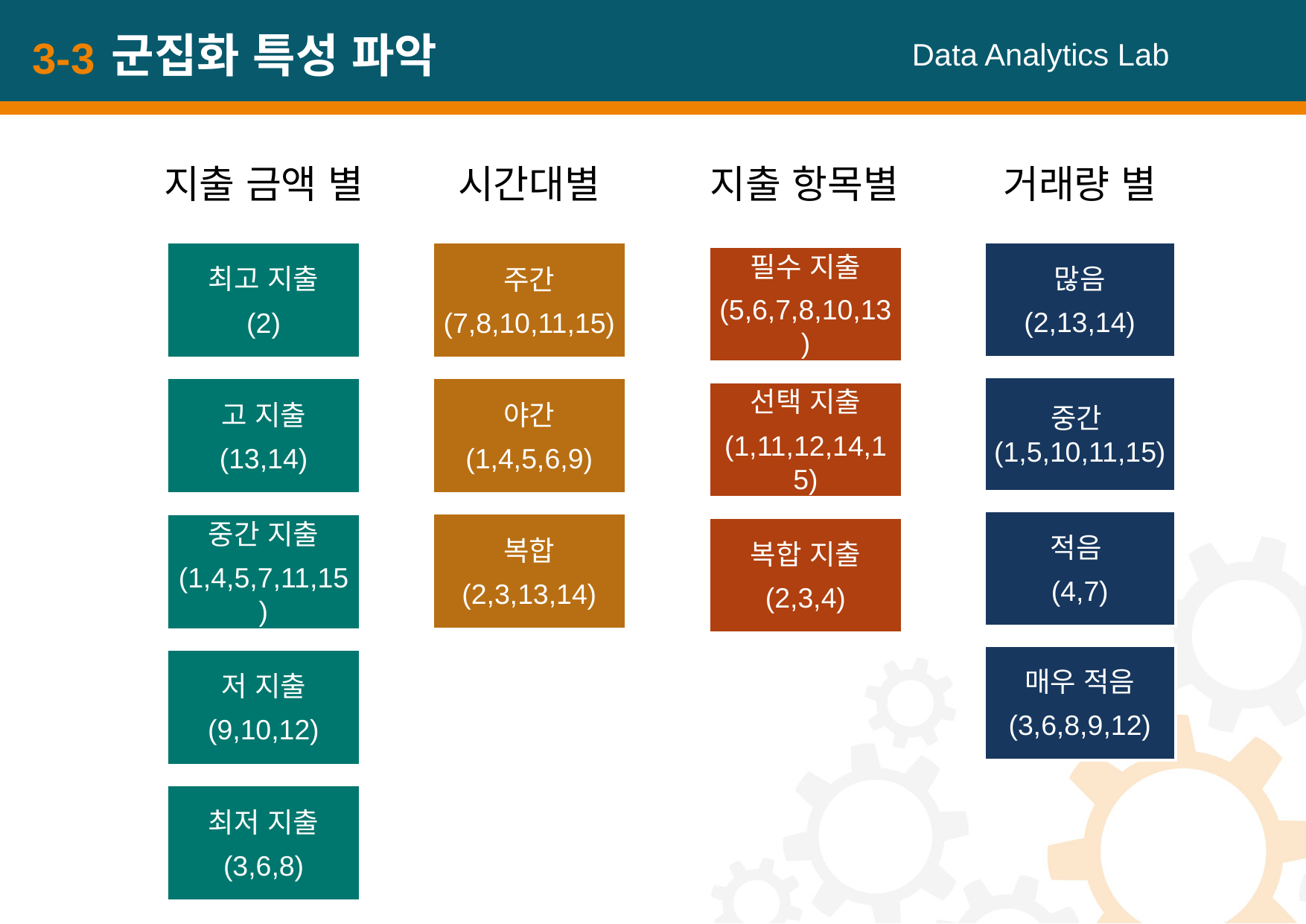

Data Analytics Lab
3-3
군집화 특성 파악
지출 금액 별
시간대별
지출 항목별
거래량 별
필수 지출
(5,6,7,8,10,13)
선택 지출
(1,11,12,14,15)
복합 지출
(2,3,4)
주간
(7,8,10,11,15)
야간
(1,4,5,6,9)
복합
(2,3,13,14)
최고 지출
(2)
고 지출
(13,14)
중간 지출
(1,4,5,7,11,15)
저 지출
(9,10,12)
최저 지출
(3,6,8)
많음
(2,13,14)
중간(1,5,10,11,15)
적음
(4,7)
매우 적음
(3,6,8,9,12)